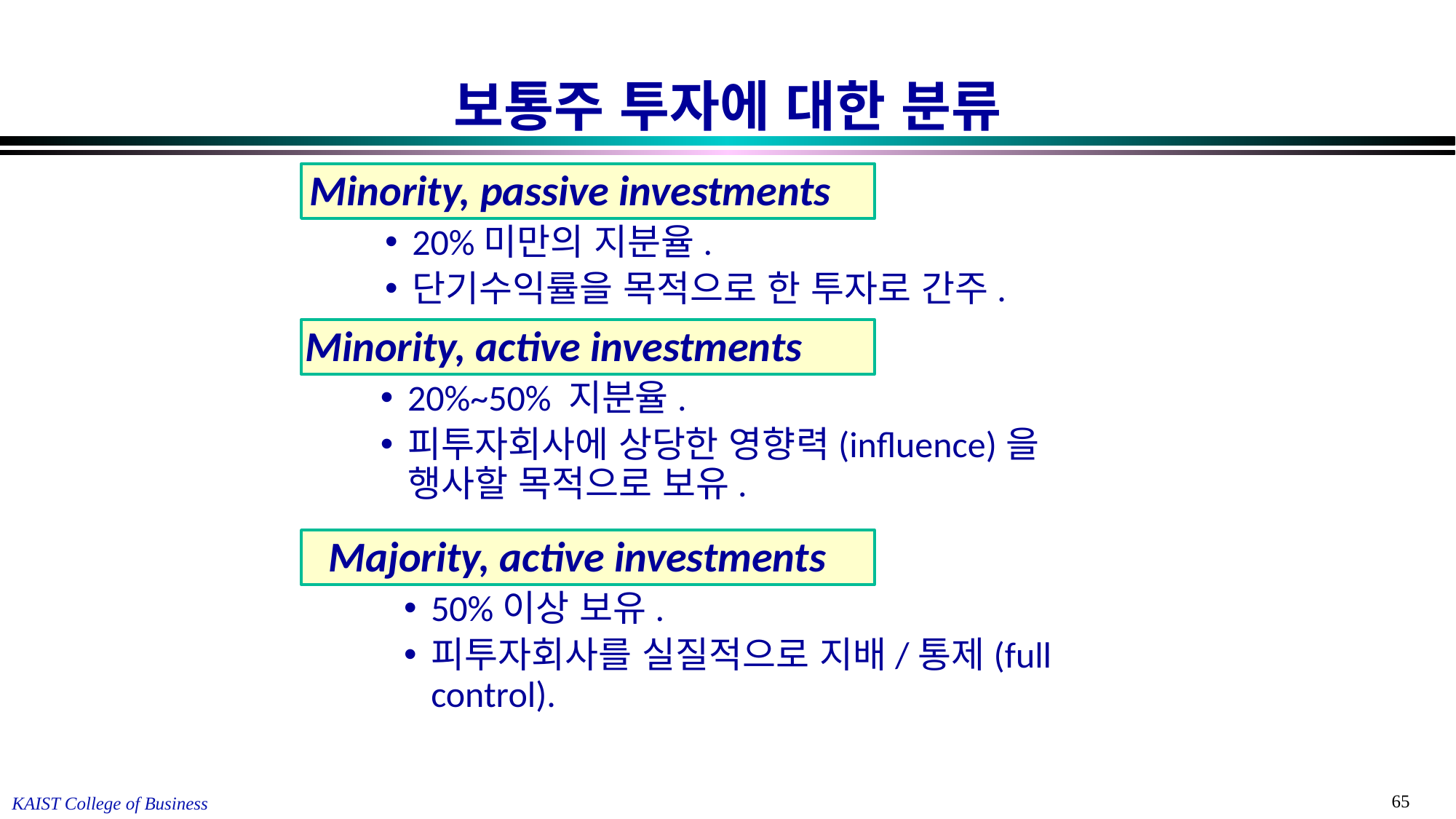

# 보통주 투자에 대한 분류

Minority, passive investments
20%미만의 지분율.
단기수익률을 목적으로 한 투자로 간주.
Minority, active investments
20%~50% 지분율.
피투자회사에 상당한 영향력(influence)을 행사할 목적으로 보유.

Majority, active investments
50%이상 보유.
피투자회사를 실질적으로 지배/통제(full control).